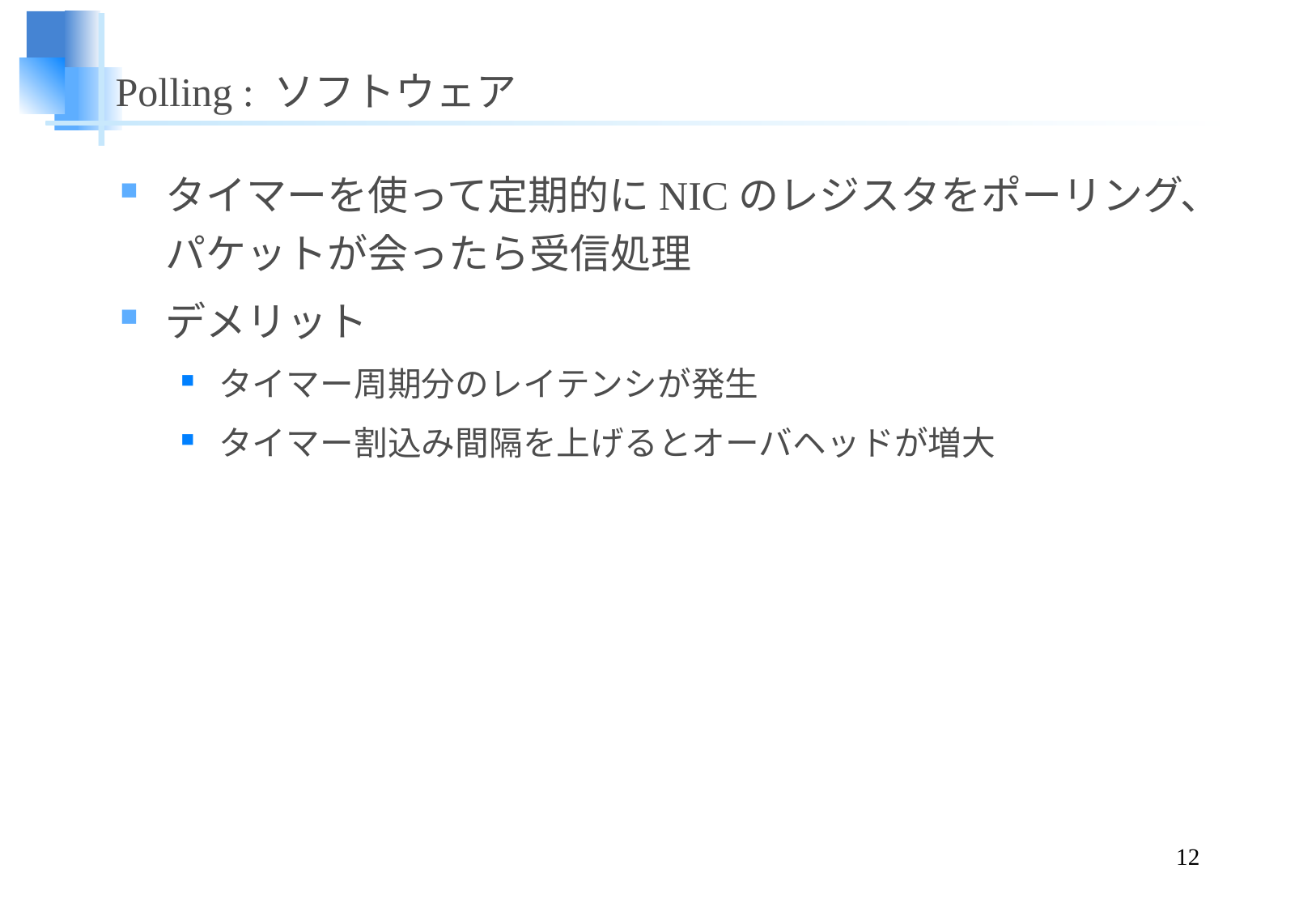

# Polling : ソフトウェア
タイマーを使って定期的にNICのレジスタをポーリング、パケットが会ったら受信処理
デメリット
タイマー周期分のレイテンシが発生
タイマー割込み間隔を上げるとオーバヘッドが増大

12